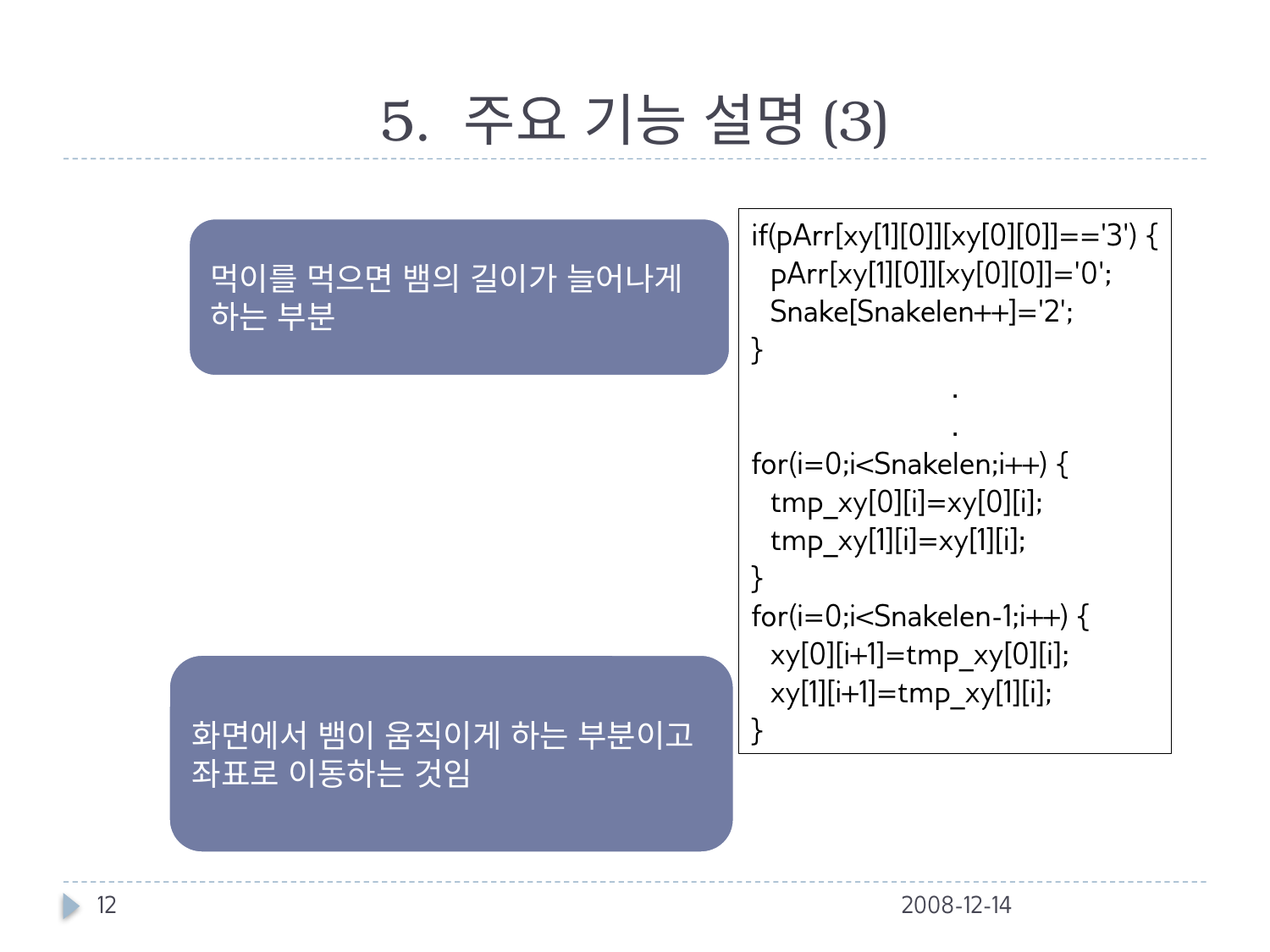

# 5. 주요 기능 설명(3)
if(pArr[xy[1][0]][xy[0][0]]=='3') {
  pArr[xy[1][0]][xy[0][0]]='0';
  Snake[Snakelen++]='2';
}
.
.
for(i=0;i<Snakelen;i++) {
  tmp_xy[0][i]=xy[0][i];
  tmp_xy[1][i]=xy[1][i];
}
for(i=0;i<Snakelen-1;i++) {
  xy[0][i+1]=tmp_xy[0][i];
  xy[1][i+1]=tmp_xy[1][i];
}
먹이를 먹으면 뱀의 길이가 늘어나게 하는 부분
화면에서 뱀이 움직이게 하는 부분이고 좌표로 이동하는 것임
12
2008-12-14